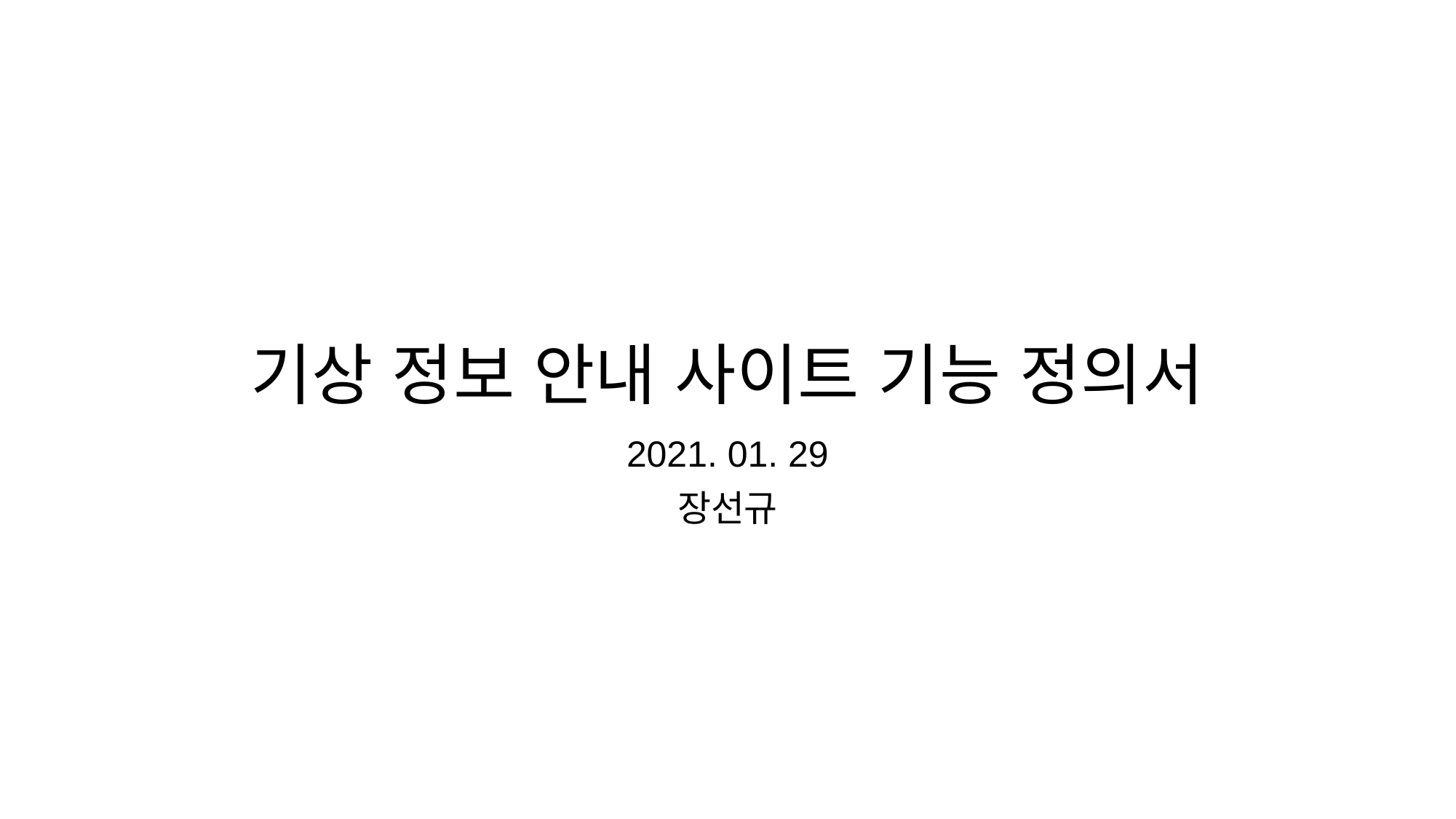

# 기상 정보 안내 사이트 기능 정의서
2021. 01. 29
장선규